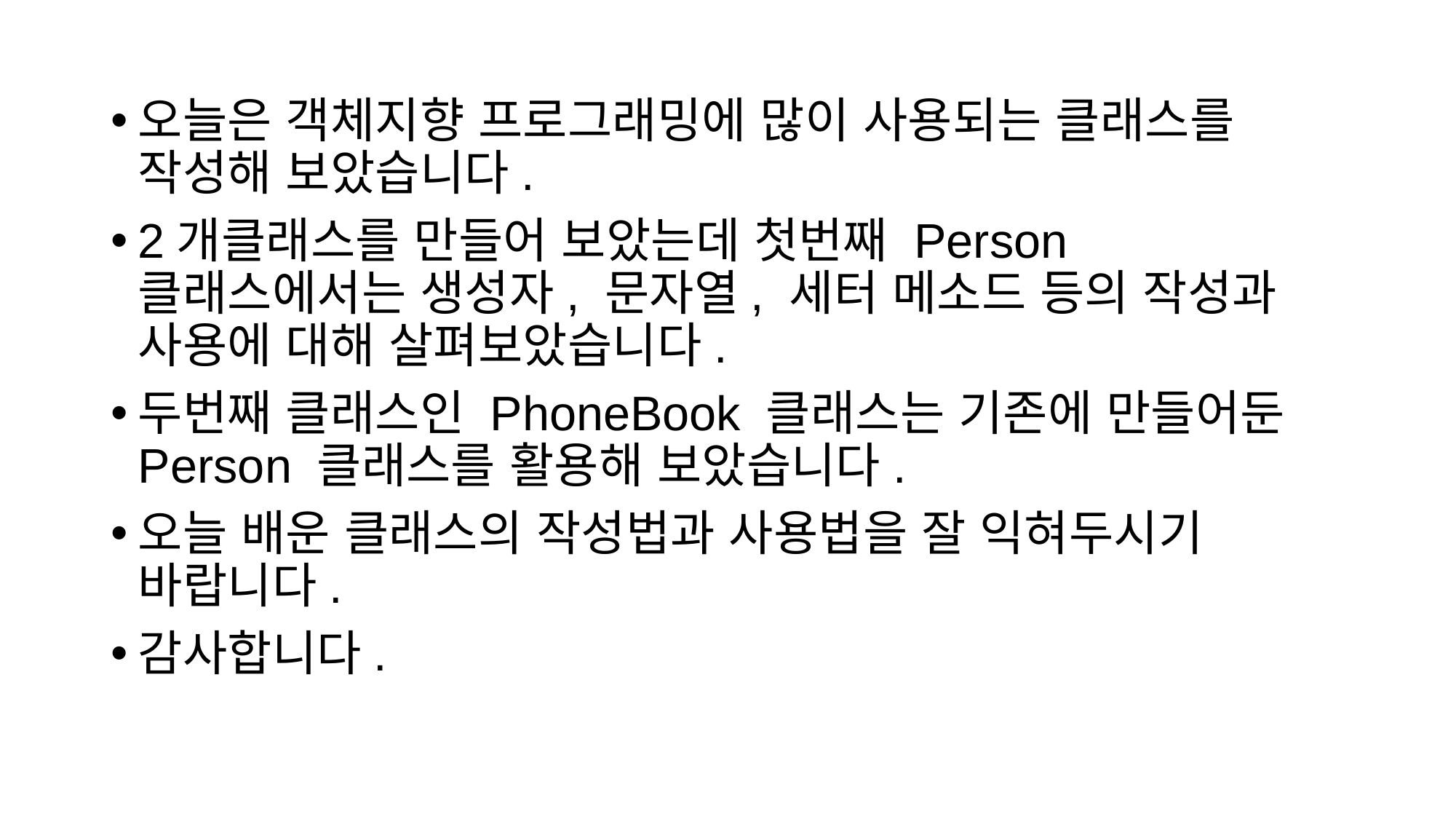

오늘은 객체지향 프로그래밍에 많이 사용되는 클래스를 작성해 보았습니다.
2개클래스를 만들어 보았는데 첫번째 Person 클래스에서는 생성자, 문자열, 세터 메소드 등의 작성과 사용에 대해 살펴보았습니다.
두번째 클래스인 PhoneBook 클래스는 기존에 만들어둔 Person 클래스를 활용해 보았습니다.
오늘 배운 클래스의 작성법과 사용법을 잘 익혀두시기 바랍니다.
감사합니다.